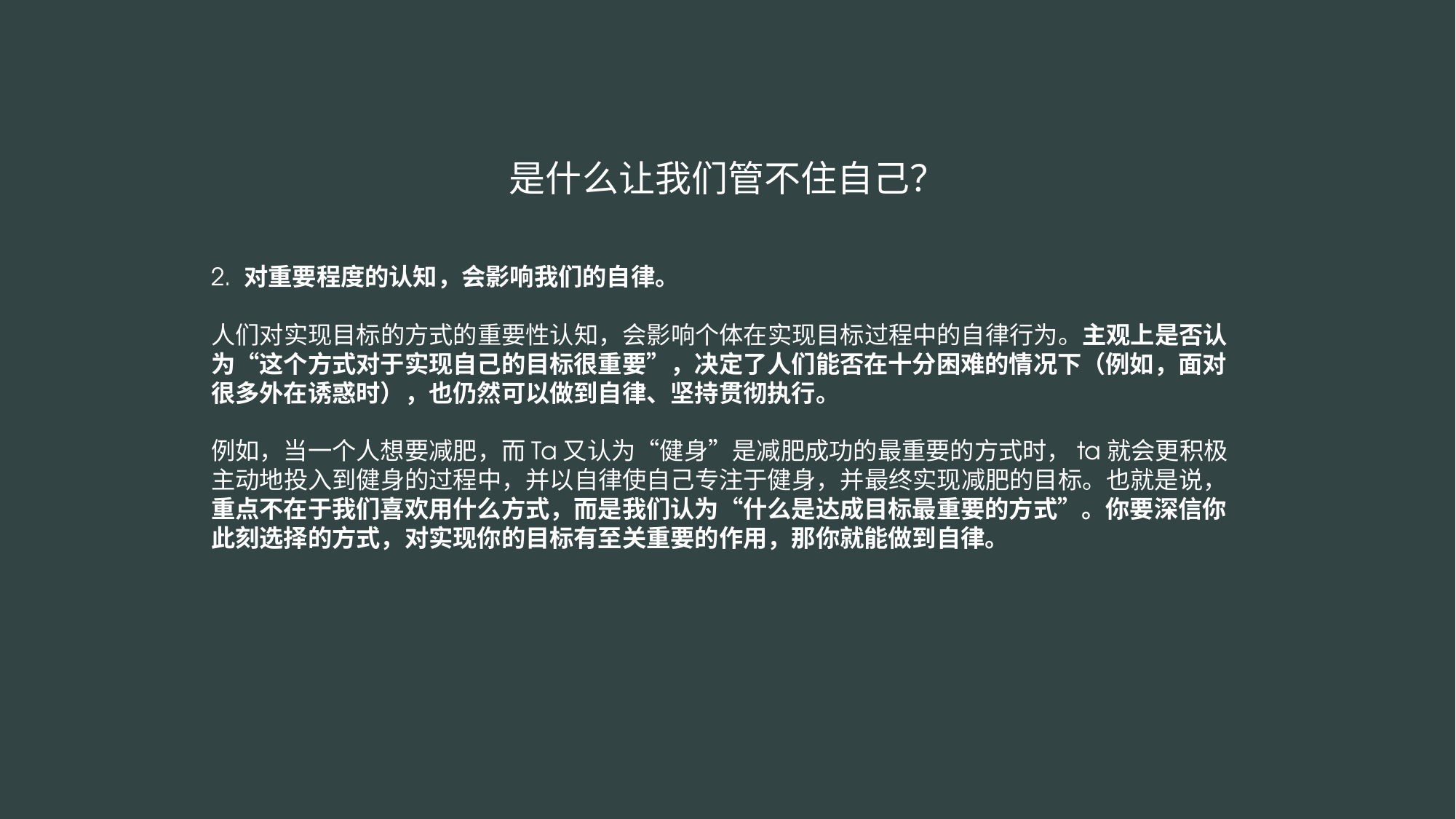

是什么让我们管不住自己？
2. 对重要程度的认知，会影响我们的自律。

人们对实现目标的方式的重要性认知，会影响个体在实现目标过程中的自律行为。主观上是否认为“这个方式对于实现自己的目标很重要”，决定了人们能否在十分困难的情况下（例如，面对很多外在诱惑时），也仍然可以做到自律、坚持贯彻执行。

例如，当一个人想要减肥，而Ta又认为“健身”是减肥成功的最重要的方式时，ta就会更积极主动地投入到健身的过程中，并以自律使自己专注于健身，并最终实现减肥的目标。也就是说，重点不在于我们喜欢用什么方式，而是我们认为“什么是达成目标最重要的方式”。你要深信你此刻选择的方式，对实现你的目标有至关重要的作用，那你就能做到自律。